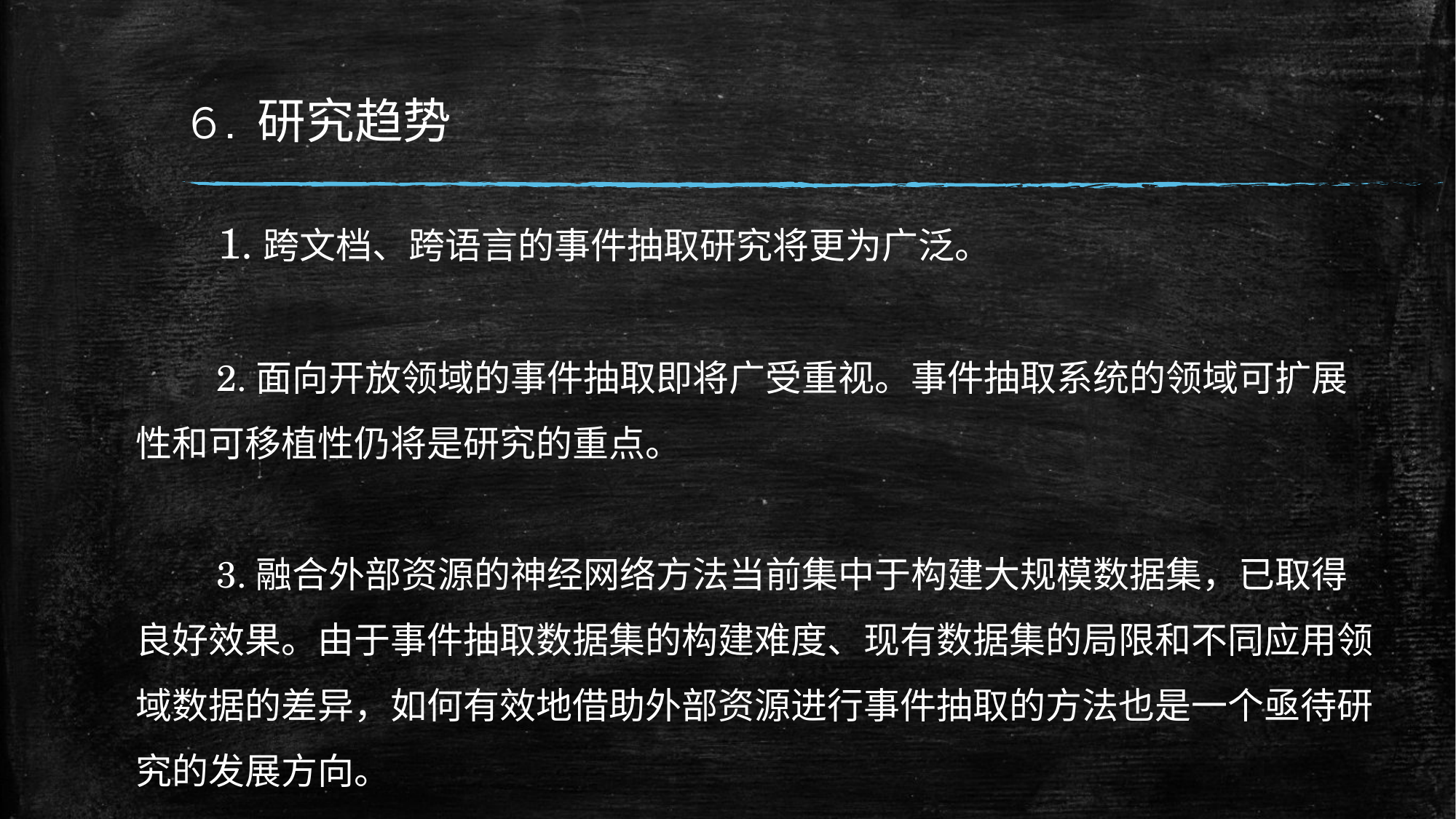

# 6.研究趋势
       1.跨文档、跨语言的事件抽取研究将更为广泛。

        2.面向开放领域的事件抽取即将广受重视。事件抽取系统的领域可扩展性和可移植性仍将是研究的重点。

        3.融合外部资源的神经网络方法当前集中于构建大规模数据集，已取得良好效果。由于事件抽取数据集的构建难度、现有数据集的局限和不同应用领域数据的差异，如何有效地借助外部资源进行事件抽取的方法也是一个亟待研究的发展方向。